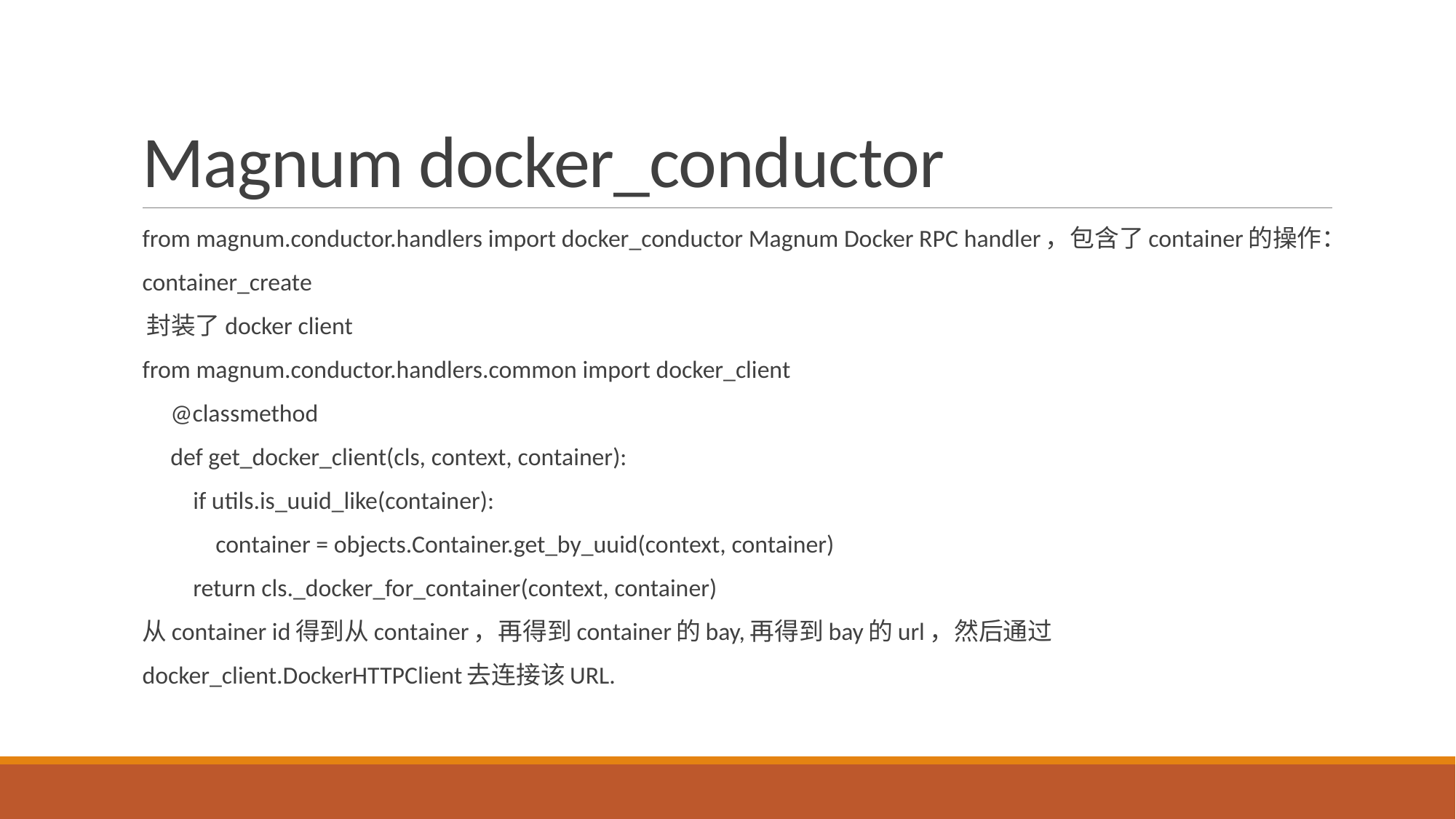

# Magnum docker_conductor
from magnum.conductor.handlers import docker_conductor Magnum Docker RPC handler，包含了container的操作：
container_create
  封装了docker client
from magnum.conductor.handlers.common import docker_client
     @classmethod
     def get_docker_client(cls, context, container):
         if utils.is_uuid_like(container):
             container = objects.Container.get_by_uuid(context, container)
         return cls._docker_for_container(context, container)
从container id得到从container，再得到container的bay,再得到bay的url，然后通过
docker_client.DockerHTTPClient去连接该URL.